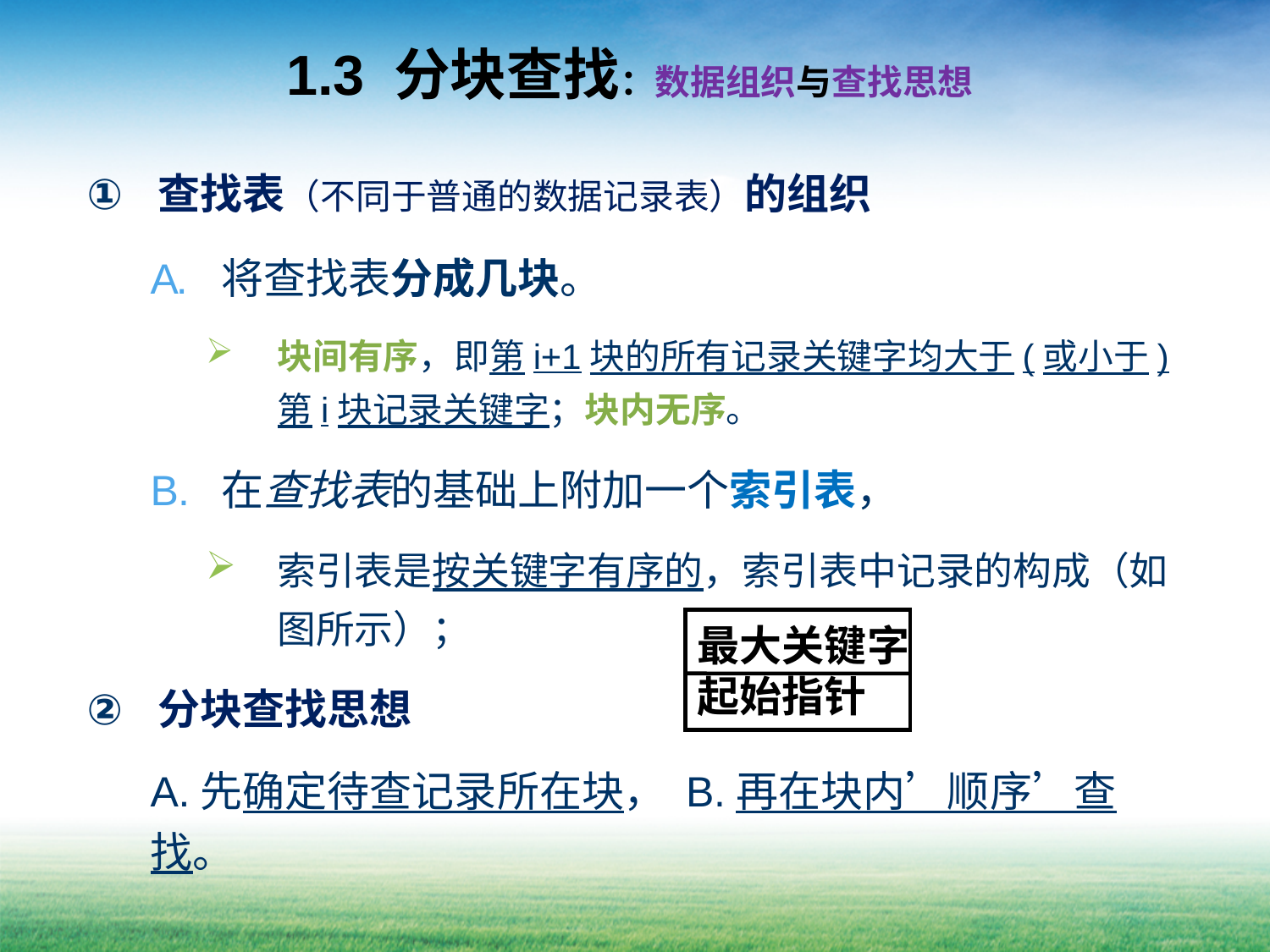

# 1.3 分块查找：数据组织与查找思想
查找表（不同于普通的数据记录表）的组织
将查找表分成几块。
块间有序，即第i+1块的所有记录关键字均大于(或小于)第i块记录关键字；块内无序。
在查找表的基础上附加一个索引表，
索引表是按关键字有序的，索引表中记录的构成（如图所示）；
分块查找思想
A.先确定待查记录所在块， B.再在块内’顺序’查找。
最大关键字
起始指针